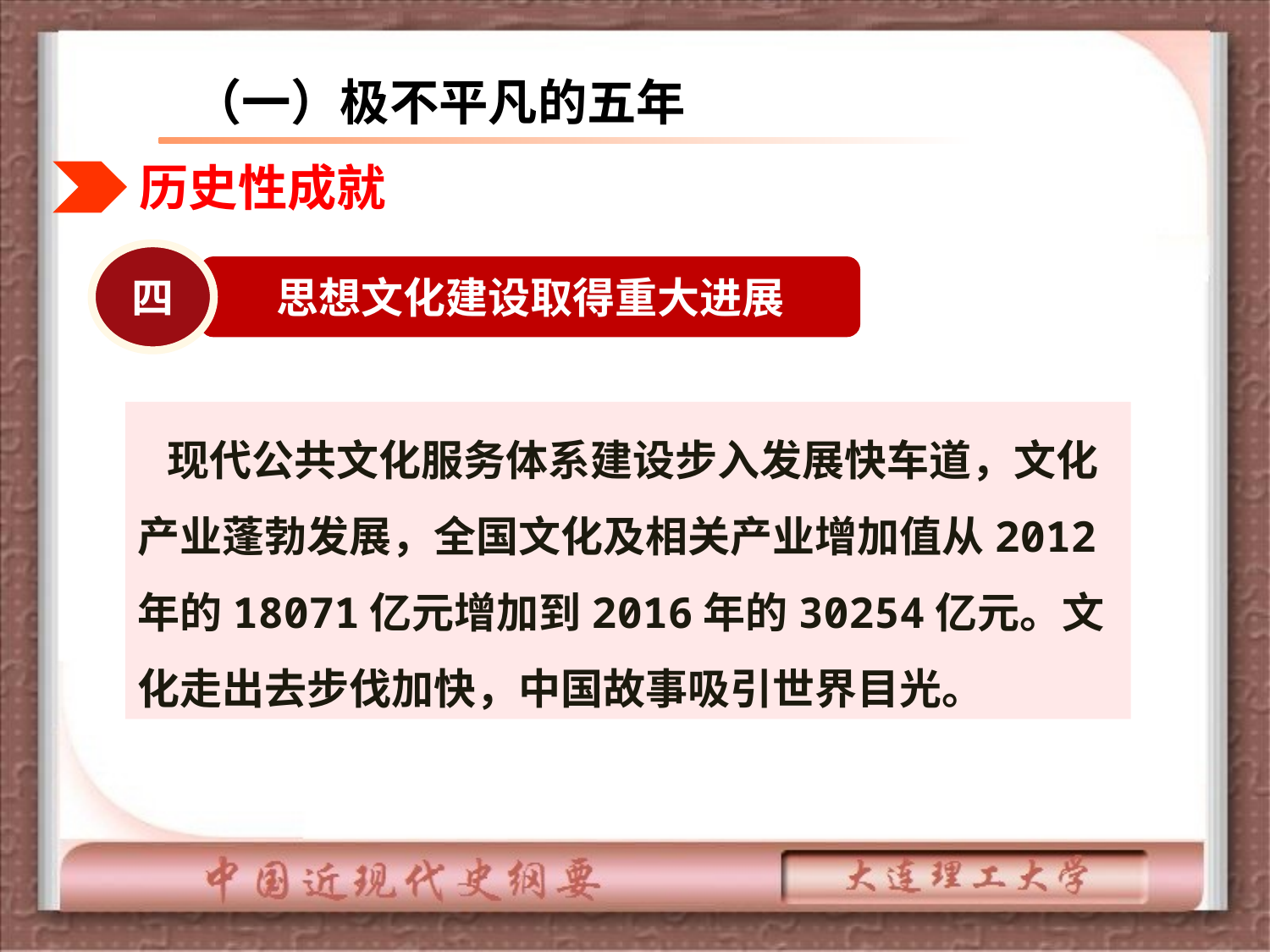

（一）极不平凡的五年

历史性成就

四
思想文化建设取得重大进展
  现代公共文化服务体系建设步入发展快车道，文化产业蓬勃发展，全国文化及相关产业增加值从2012年的18071亿元增加到2016年的30254亿元。文化走出去步伐加快，中国故事吸引世界目光。